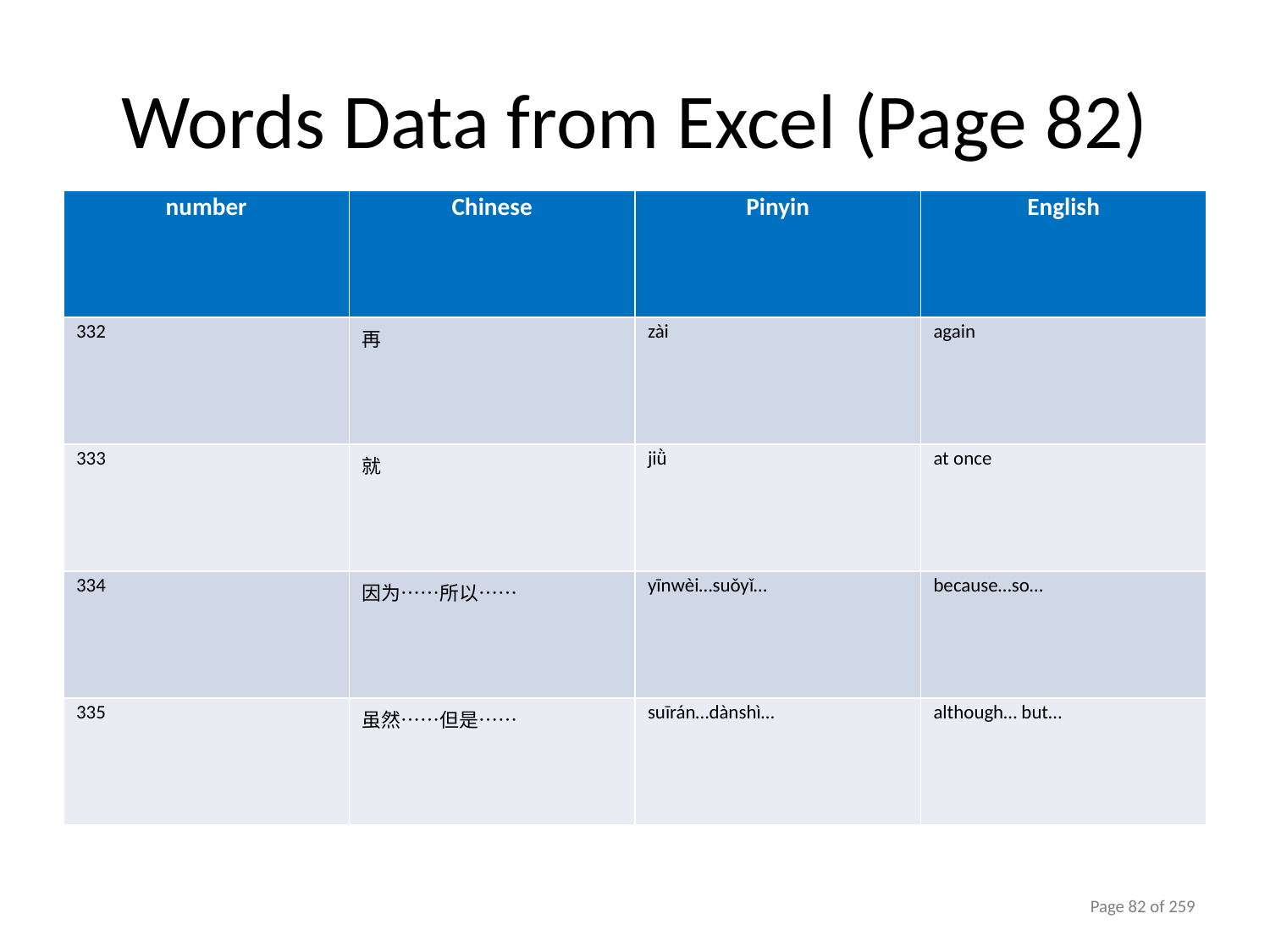

# Words Data from Excel (Page 82)
| number | Chinese | Pinyin | English |
| --- | --- | --- | --- |
| 332 | 再 | zài | again |
| 333 | 就 | jiǜ | at once |
| 334 | 因为……所以…… | yīnwèi…suǒyǐ… | because…so… |
| 335 | 虽然……但是…… | suīrán…dànshì… | although… but… |

Page 82 of 259